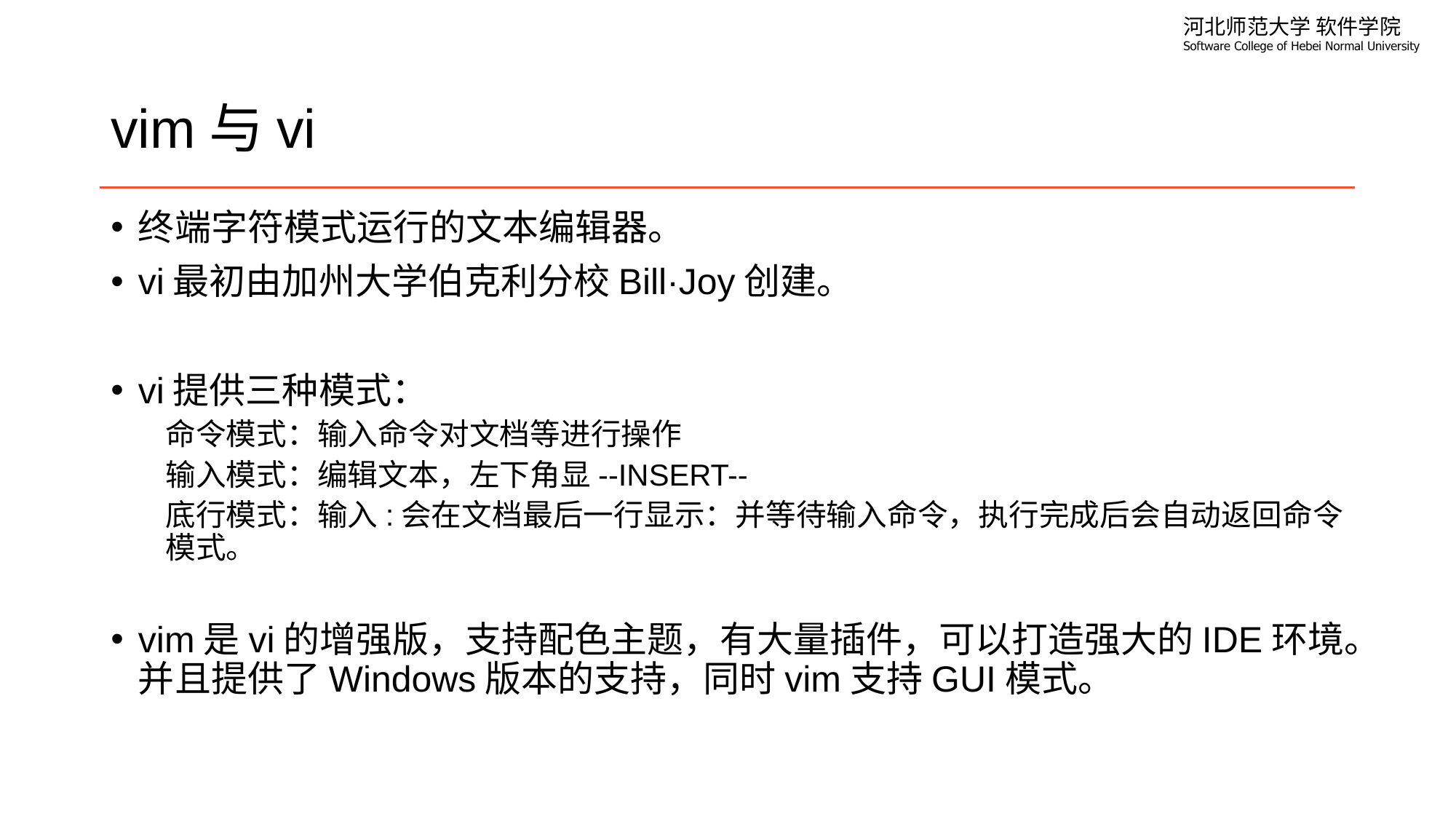

# vim与vi
终端字符模式运行的文本编辑器。
vi最初由加州大学伯克利分校Bill·Joy创建。

vi提供三种模式：
命令模式：输入命令对文档等进行操作
输入模式：编辑文本，左下角显--INSERT--
底行模式：输入:会在文档最后一行显示：并等待输入命令，执行完成后会自动返回命令模式。

vim是vi的增强版，支持配色主题，有大量插件，可以打造强大的IDE环境。并且提供了Windows版本的支持，同时vim支持GUI模式。